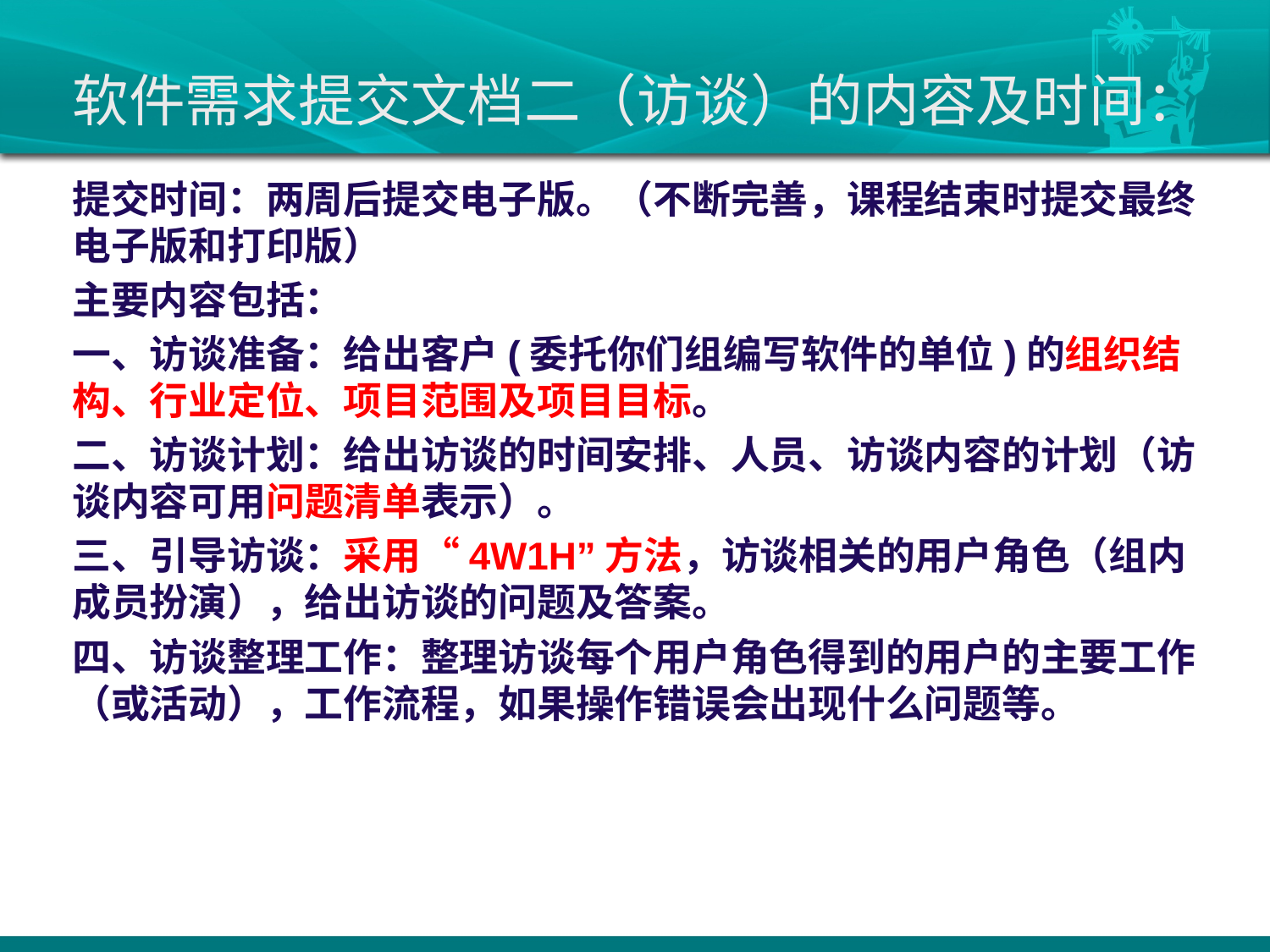

# 软件需求提交文档二（访谈）的内容及时间：
提交时间：两周后提交电子版。（不断完善，课程结束时提交最终电子版和打印版）
主要内容包括：
一、访谈准备：给出客户(委托你们组编写软件的单位)的组织结构、行业定位、项目范围及项目目标。
二、访谈计划：给出访谈的时间安排、人员、访谈内容的计划（访谈内容可用问题清单表示）。
三、引导访谈：采用“4W1H”方法，访谈相关的用户角色（组内成员扮演），给出访谈的问题及答案。
四、访谈整理工作：整理访谈每个用户角色得到的用户的主要工作（或活动），工作流程，如果操作错误会出现什么问题等。